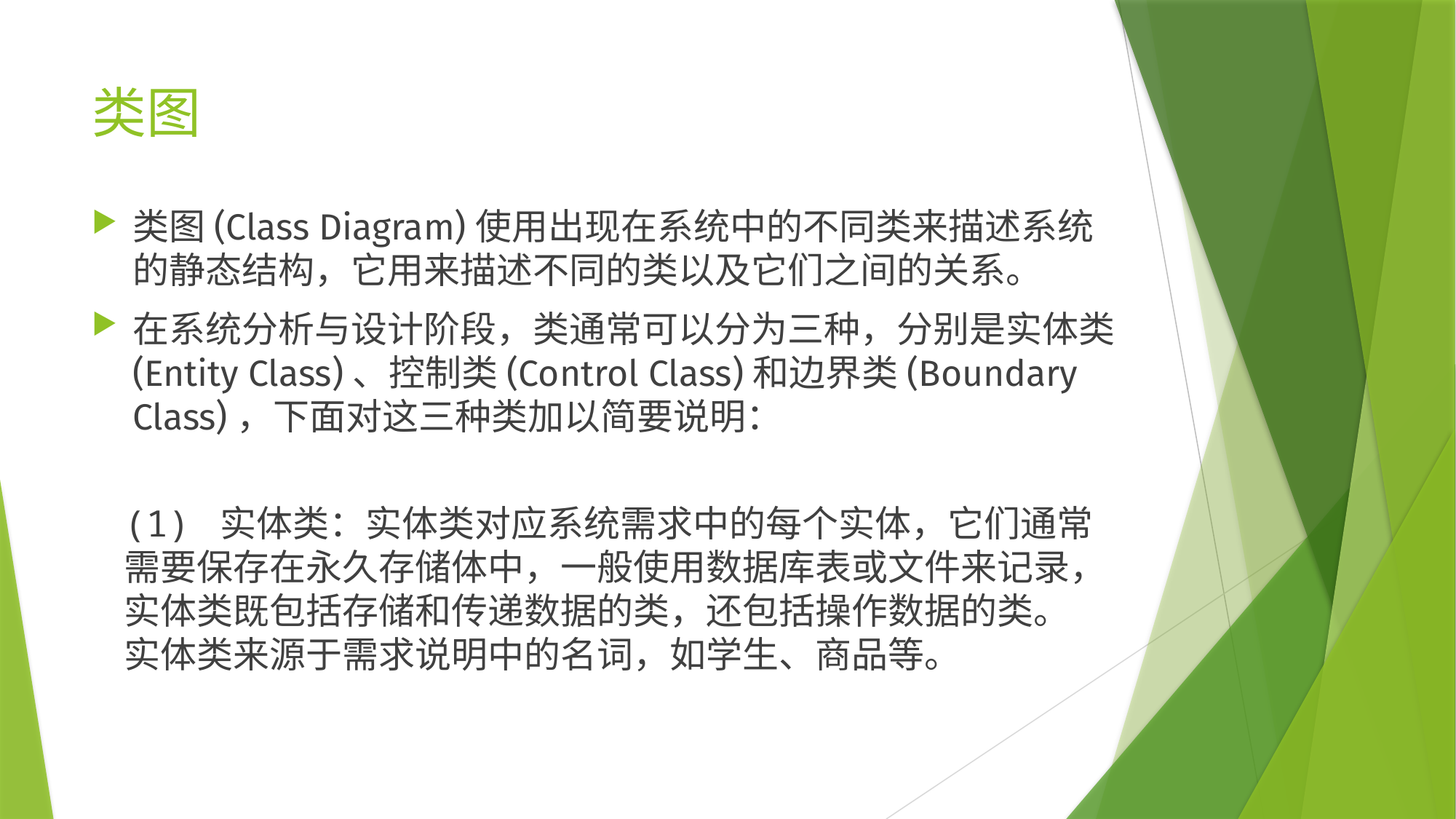

# 类图
类图(Class Diagram)使用出现在系统中的不同类来描述系统的静态结构，它用来描述不同的类以及它们之间的关系。
在系统分析与设计阶段，类通常可以分为三种，分别是实体类(Entity Class)、控制类(Control Class)和边界类(Boundary Class)，下面对这三种类加以简要说明：

(1) 实体类：实体类对应系统需求中的每个实体，它们通常需要保存在永久存储体中，一般使用数据库表或文件来记录，实体类既包括存储和传递数据的类，还包括操作数据的类。实体类来源于需求说明中的名词，如学生、商品等。